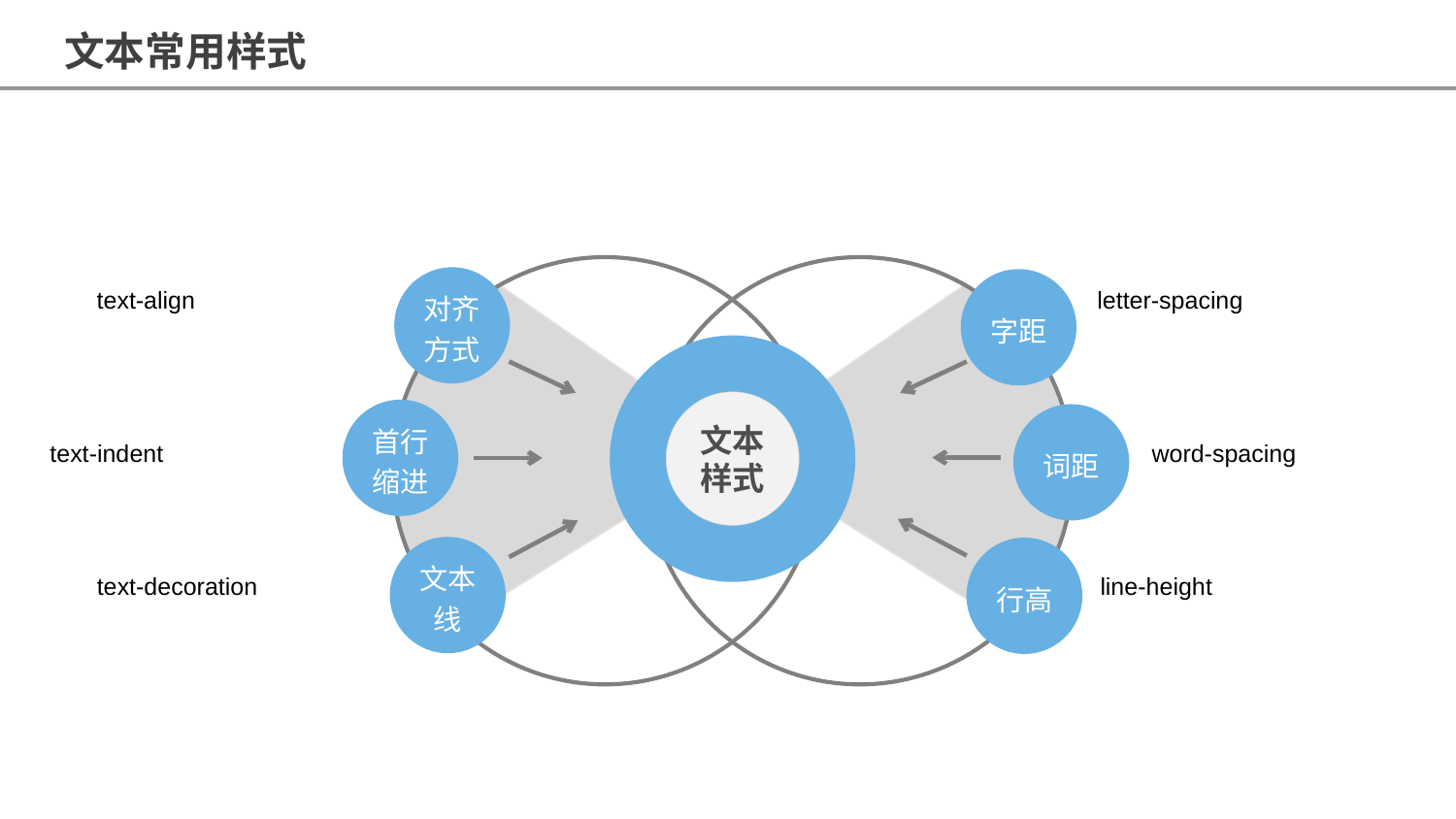

文本常用样式

对齐方式
字距
text-align
letter-spacing

文本样式
首行缩进
词距
text-indent
word-spacing
文本线
行高
text-decoration
line-height